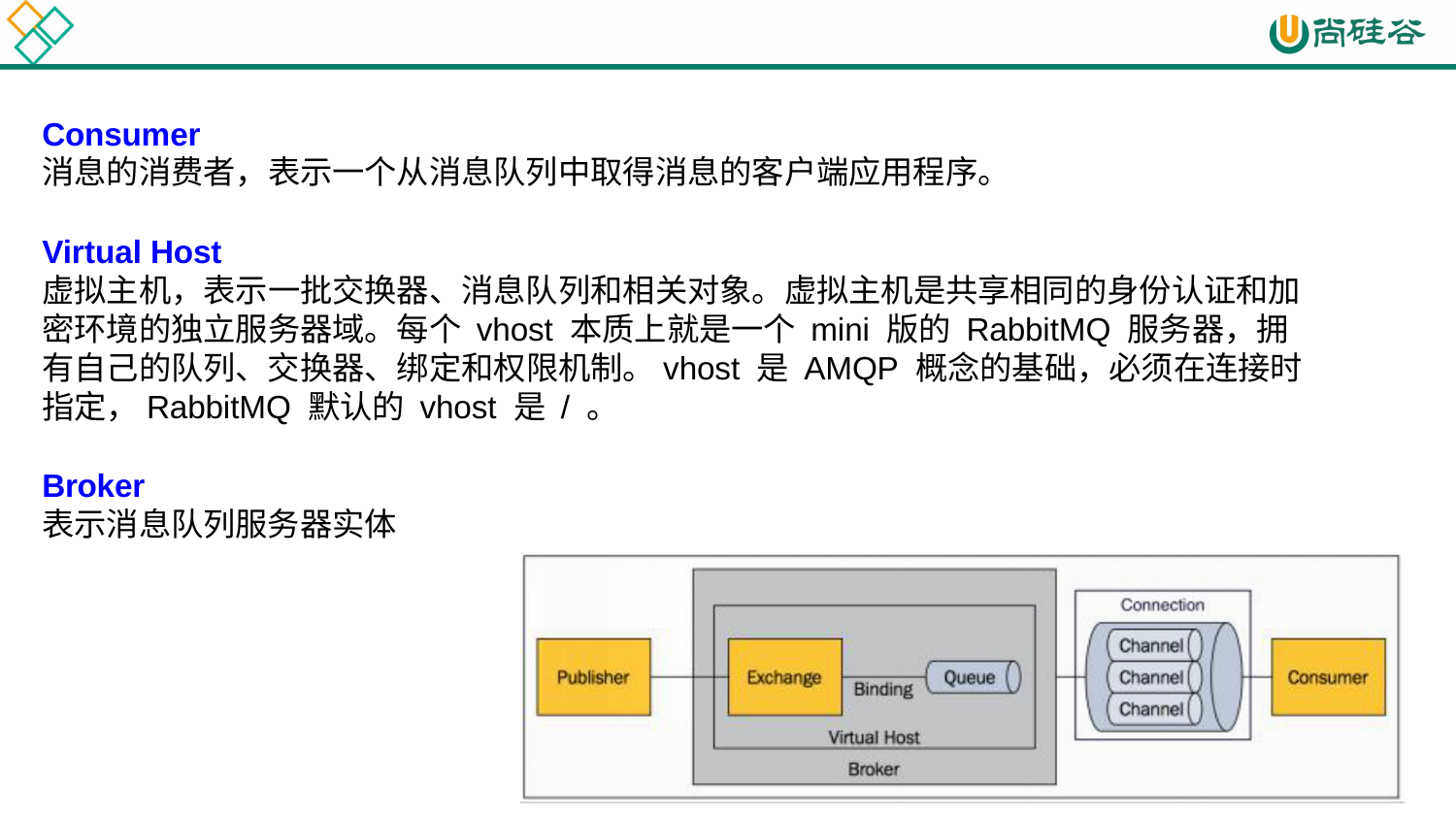

Consumer
消息的消费者，表示一个从消息队列中取得消息的客户端应用程序。

Virtual Host
虚拟主机，表示一批交换器、消息队列和相关对象。虚拟主机是共享相同的身份认证和加 密环境的独立服务器域。每个 vhost 本质上就是一个 mini 版的 RabbitMQ 服务器，拥 有自己的队列、交换器、绑定和权限机制。vhost 是 AMQP 概念的基础，必须在连接时 指定，RabbitMQ 默认的 vhost 是 / 。

Broker
表示消息队列服务器实体